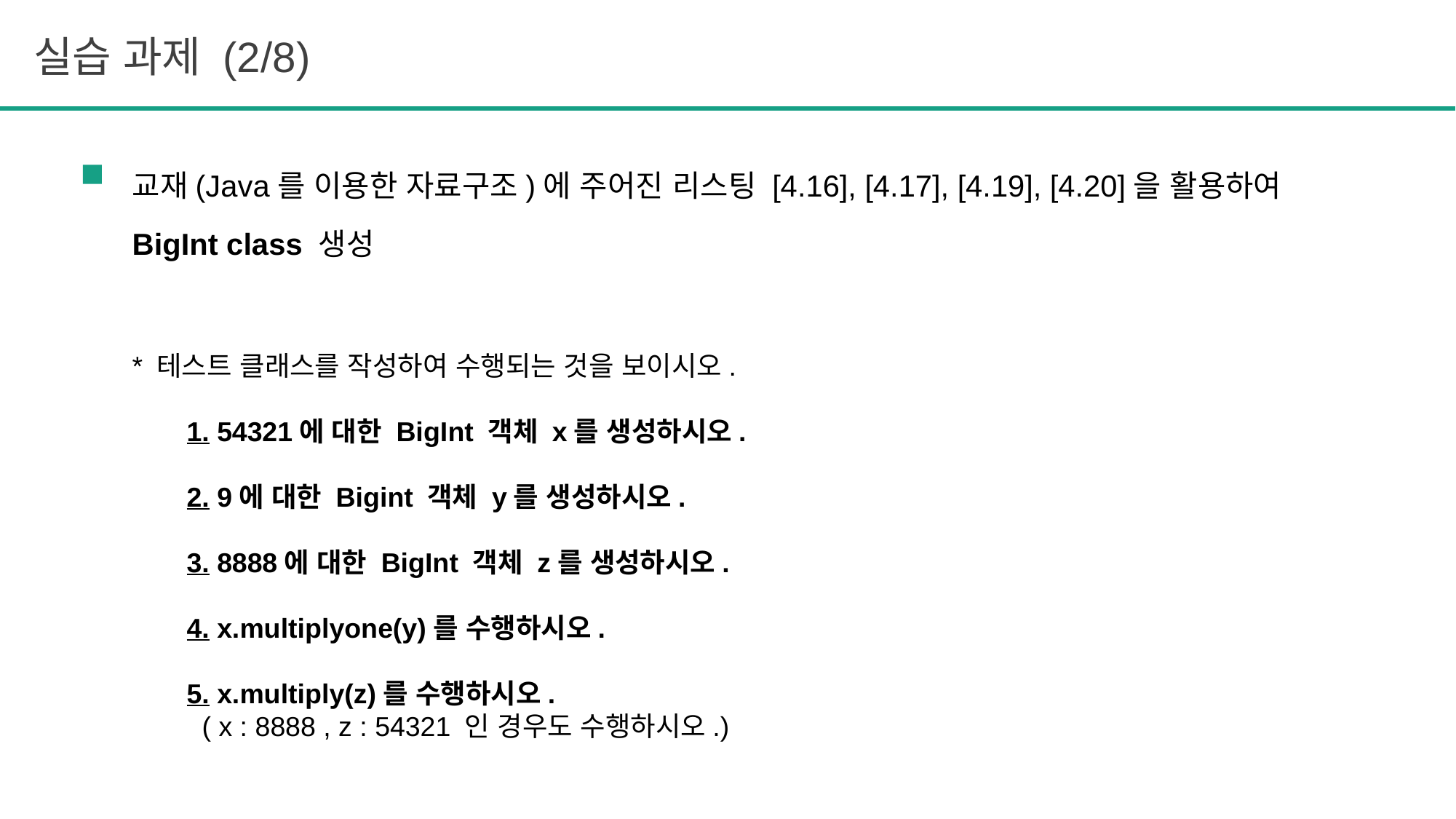

실습 과제 (2/8)
교재(Java를 이용한 자료구조)에 주어진 리스팅 [4.16], [4.17], [4.19], [4.20]을 활용하여
BigInt class 생성

* 테스트 클래스를 작성하여 수행되는 것을 보이시오.
1. 54321에 대한 BigInt 객체 x를 생성하시오.
2. 9에 대한 Bigint 객체 y를 생성하시오.
3. 8888에 대한 BigInt 객체 z를 생성하시오.
4. x.multiplyone(y)를 수행하시오.
5. x.multiply(z)를 수행하시오.
  ( x : 8888 , z : 54321 인 경우도 수행하시오.)